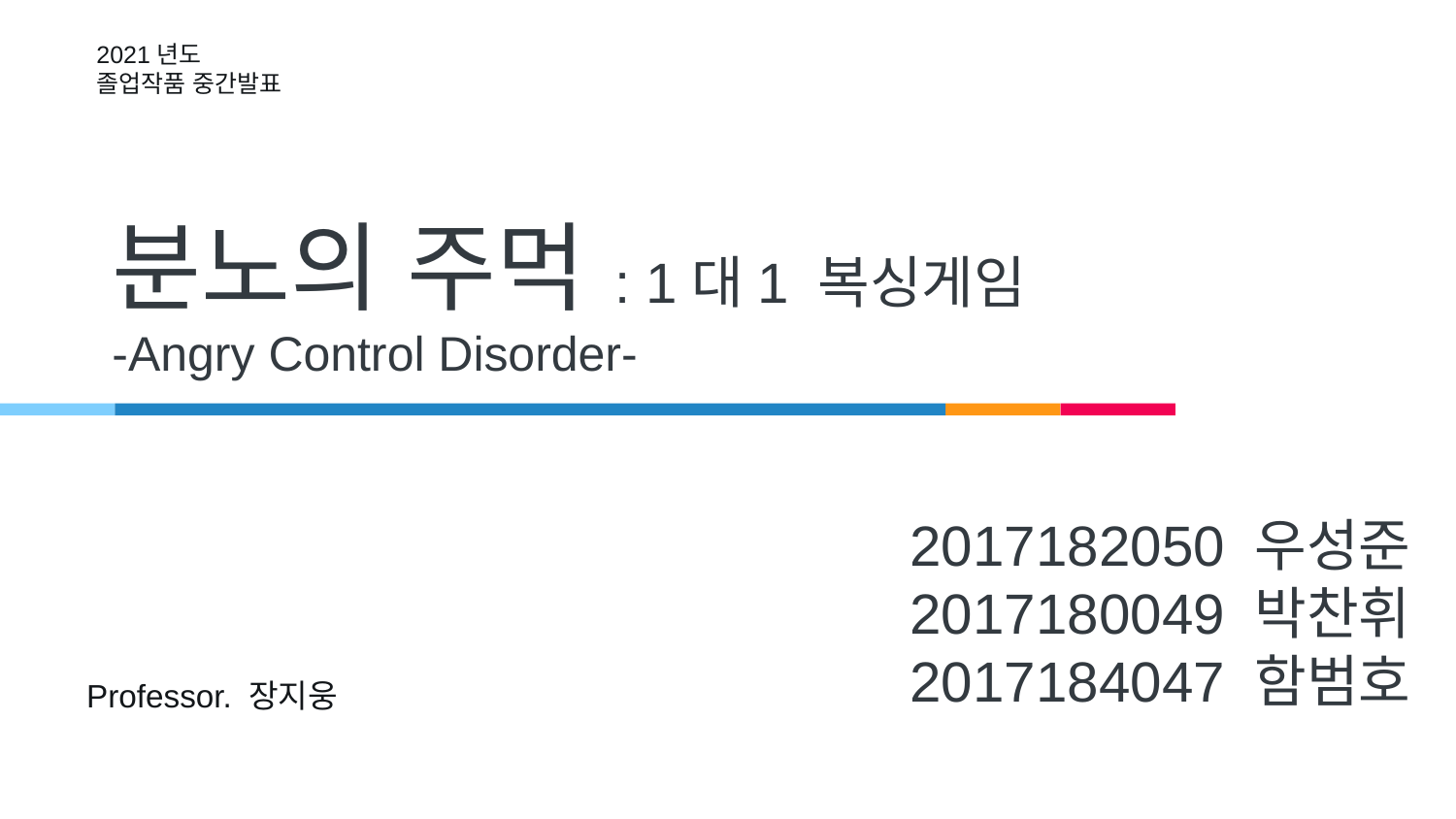

2021년도
졸업작품 중간발표
분노의 주먹 : 1대1 복싱게임
-Angry Control Disorder-
2017182050 우성준
2017180049 박찬휘
2017184047 함범호
Professor. 장지웅